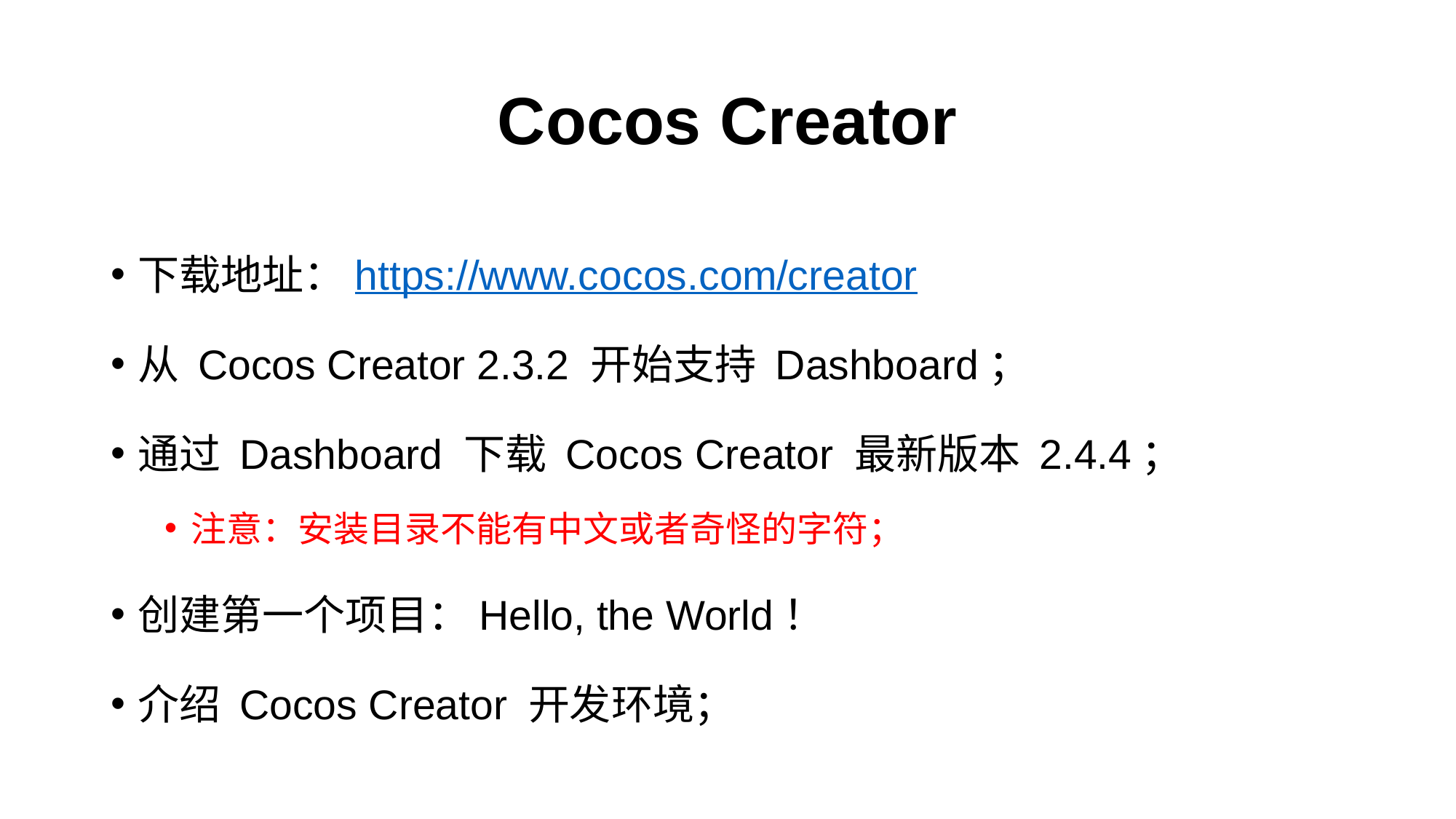

# Cocos Creator
下载地址：https://www.cocos.com/creator
从 Cocos Creator 2.3.2 开始支持 Dashboard；
通过 Dashboard 下载 Cocos Creator 最新版本 2.4.4；
注意：安装目录不能有中文或者奇怪的字符；
创建第一个项目：Hello, the World！
介绍 Cocos Creator 开发环境；